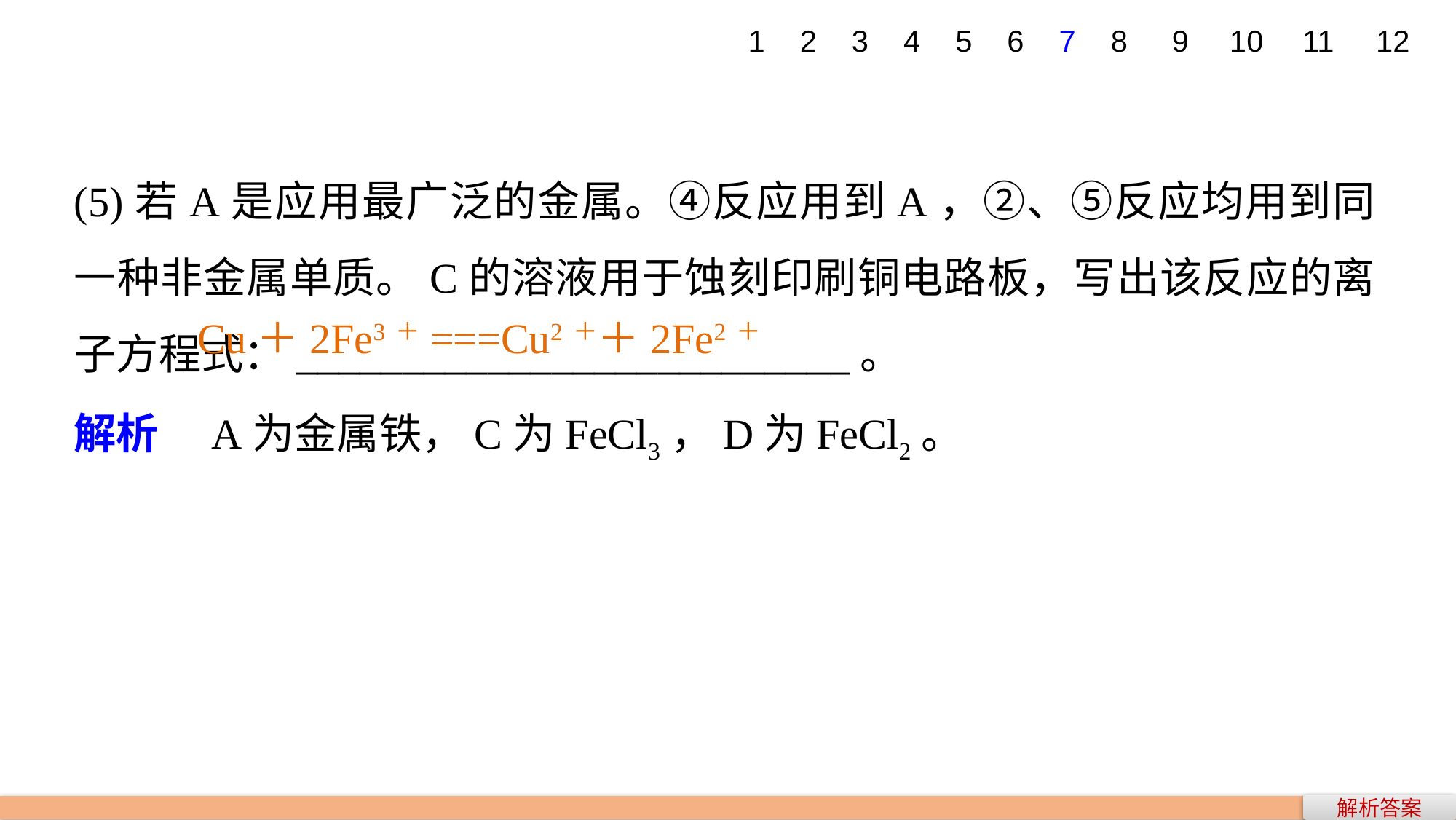

1
2
3
4
5
6
7
8
9
10
11
12
(5)若A是应用最广泛的金属。④反应用到A，②、⑤反应均用到同一种非金属单质。C的溶液用于蚀刻印刷铜电路板，写出该反应的离子方程式：__________________________。
解析　A为金属铁，C为FeCl3，D为FeCl2。
Cu＋2Fe3＋===Cu2＋＋2Fe2＋
解析答案